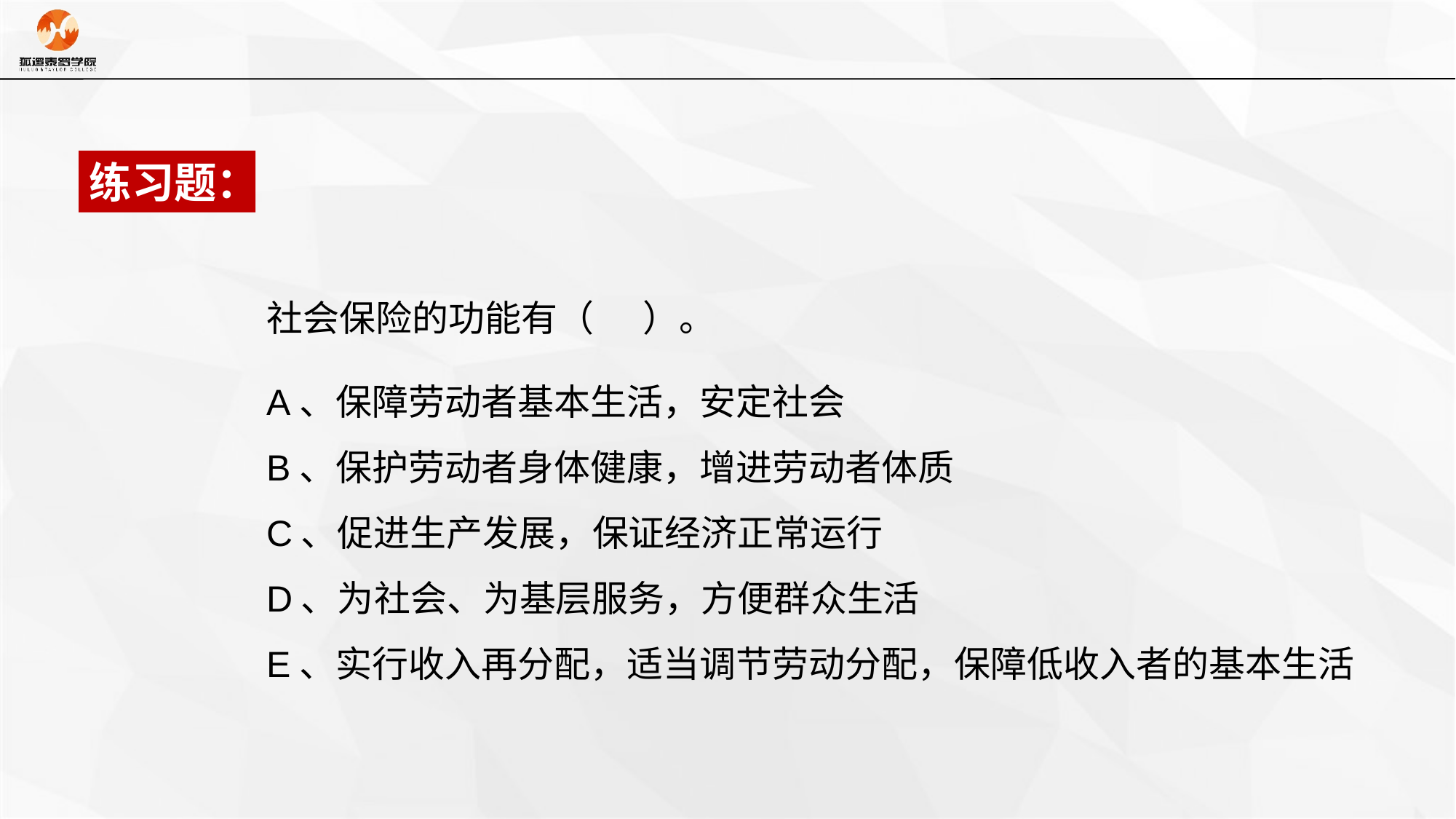

练习题：
社会保险的功能有（      ）。
A、保障劳动者基本生活，安定社会
B、保护劳动者身体健康，增进劳动者体质
C、促进生产发展，保证经济正常运行
D、为社会、为基层服务，方便群众生活
E、实行收入再分配，适当调节劳动分配，保障低收入者的基本生活